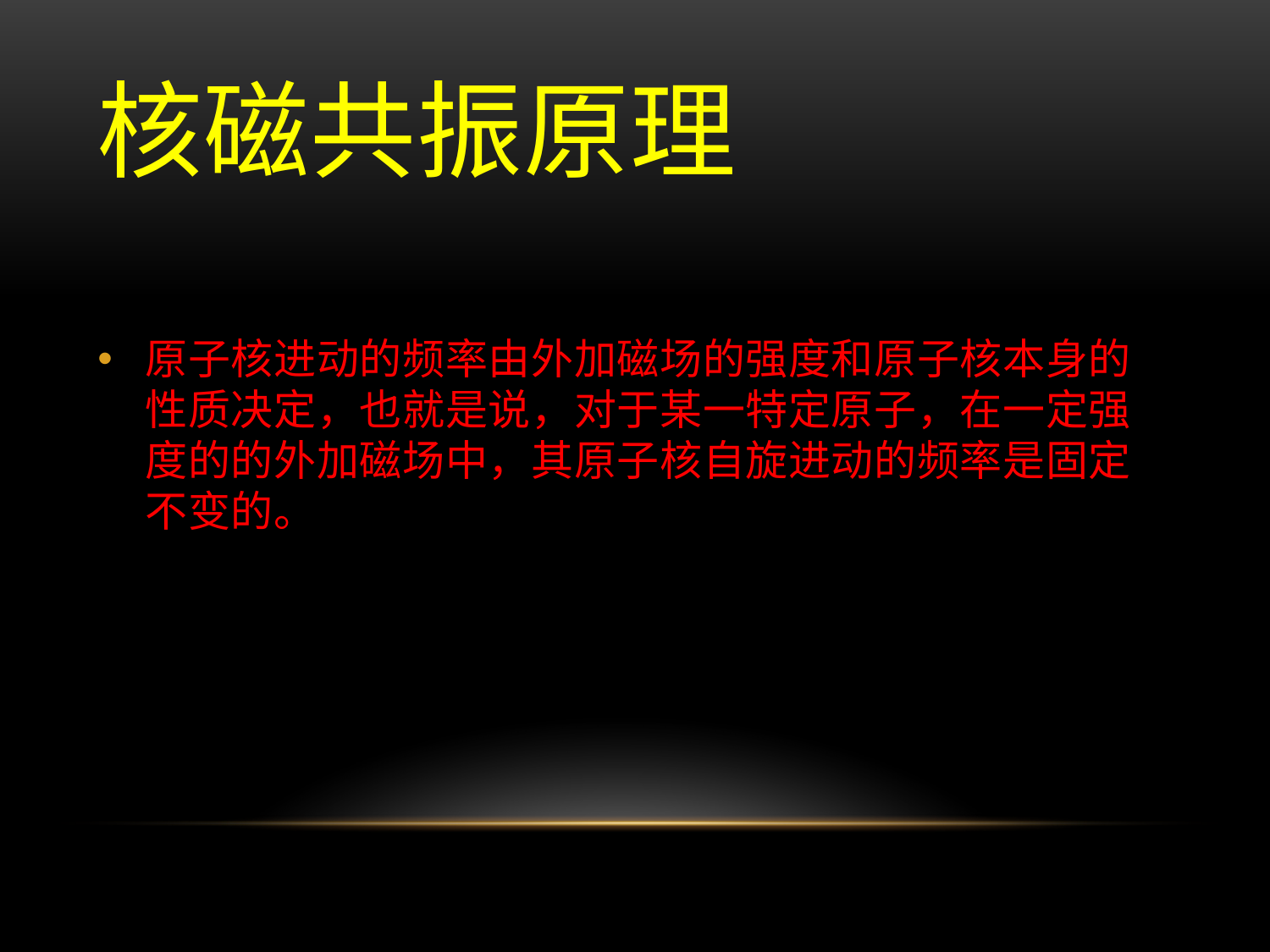

# 核磁共振原理
原子核进动的频率由外加磁场的强度和原子核本身的性质决定，也就是说，对于某一特定原子，在一定强度的的外加磁场中，其原子核自旋进动的频率是固定不变的。